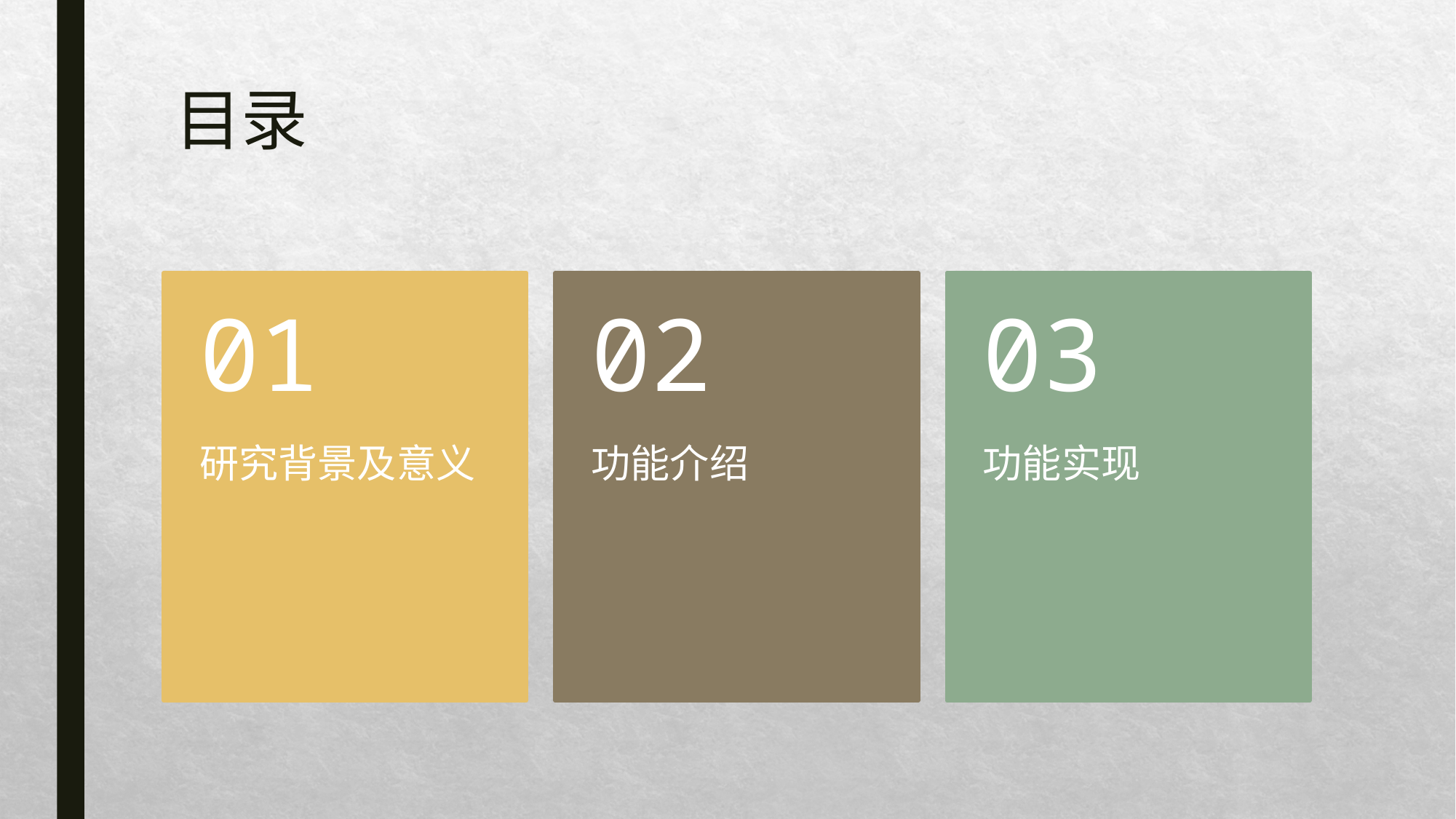

# 目录
研究背景及意义
01
功能介绍
02
功能实现
03